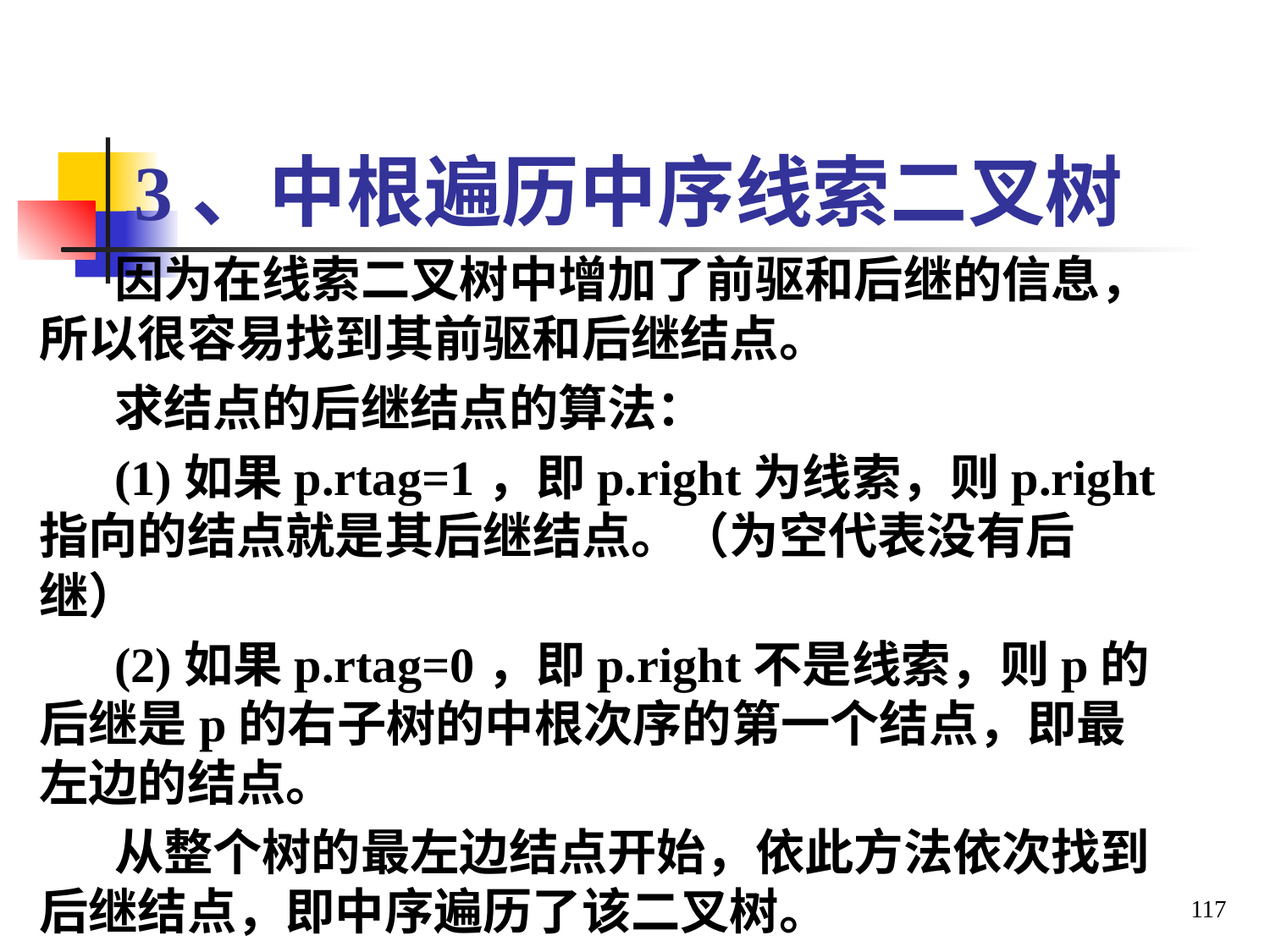

# 3、中根遍历中序线索二叉树
因为在线索二叉树中增加了前驱和后继的信息，所以很容易找到其前驱和后继结点。
求结点的后继结点的算法：
(1)如果p.rtag=1，即p.right为线索，则p.right指向的结点就是其后继结点。（为空代表没有后继）
(2)如果p.rtag=0，即p.right不是线索，则p的后继是p的右子树的中根次序的第一个结点，即最左边的结点。
从整个树的最左边结点开始，依此方法依次找到后继结点，即中序遍历了该二叉树。
117